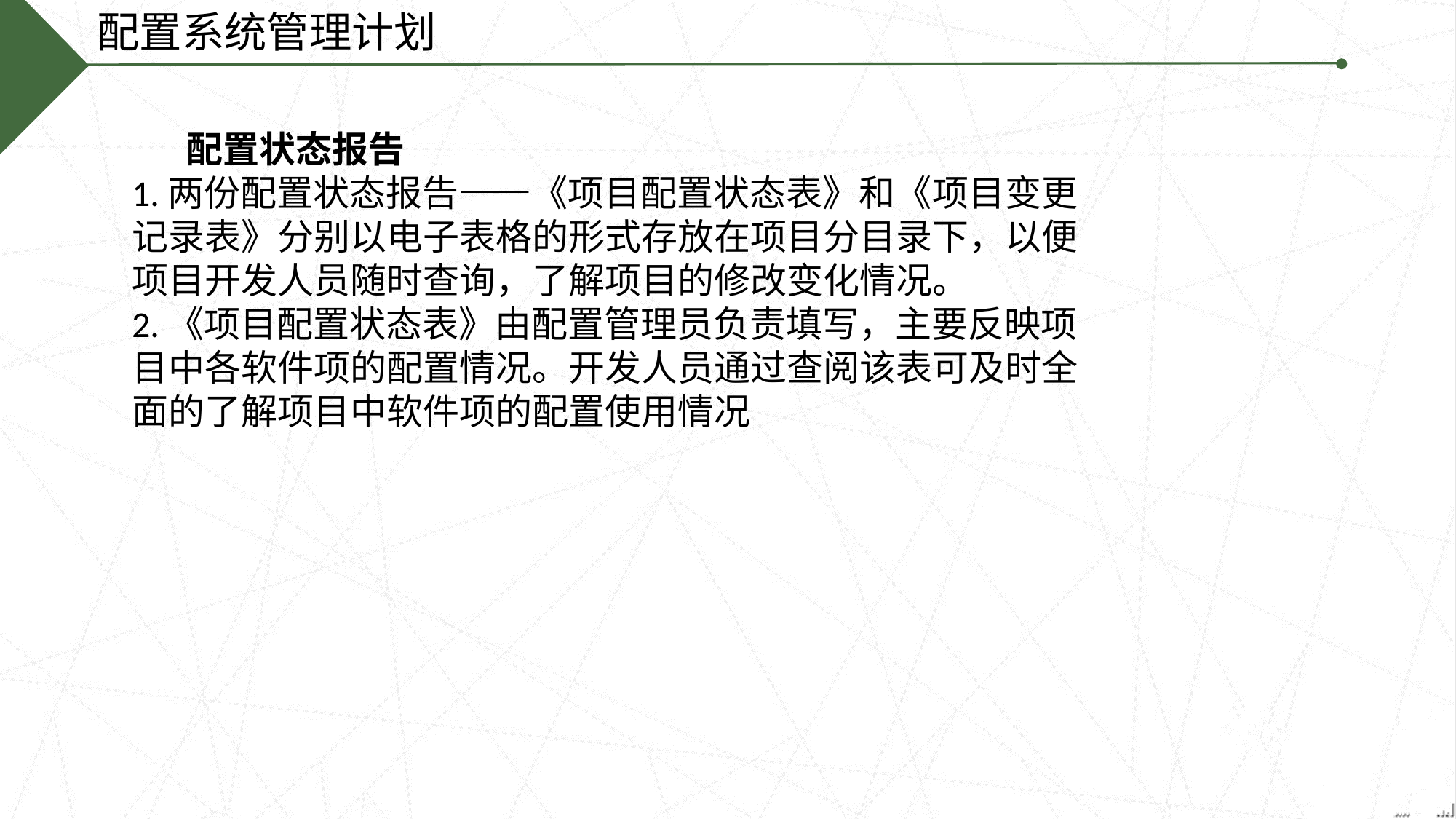

配置系统管理计划

配置状态报告
1.两份配置状态报告——《项目配置状态表》和《项目变更记录表》分别以电子表格的形式存放在项目分目录下，以便项目开发人员随时查询，了解项目的修改变化情况。
2.《项目配置状态表》由配置管理员负责填写，主要反映项目中各软件项的配置情况。开发人员通过查阅该表可及时全面的了解项目中软件项的配置使用情况